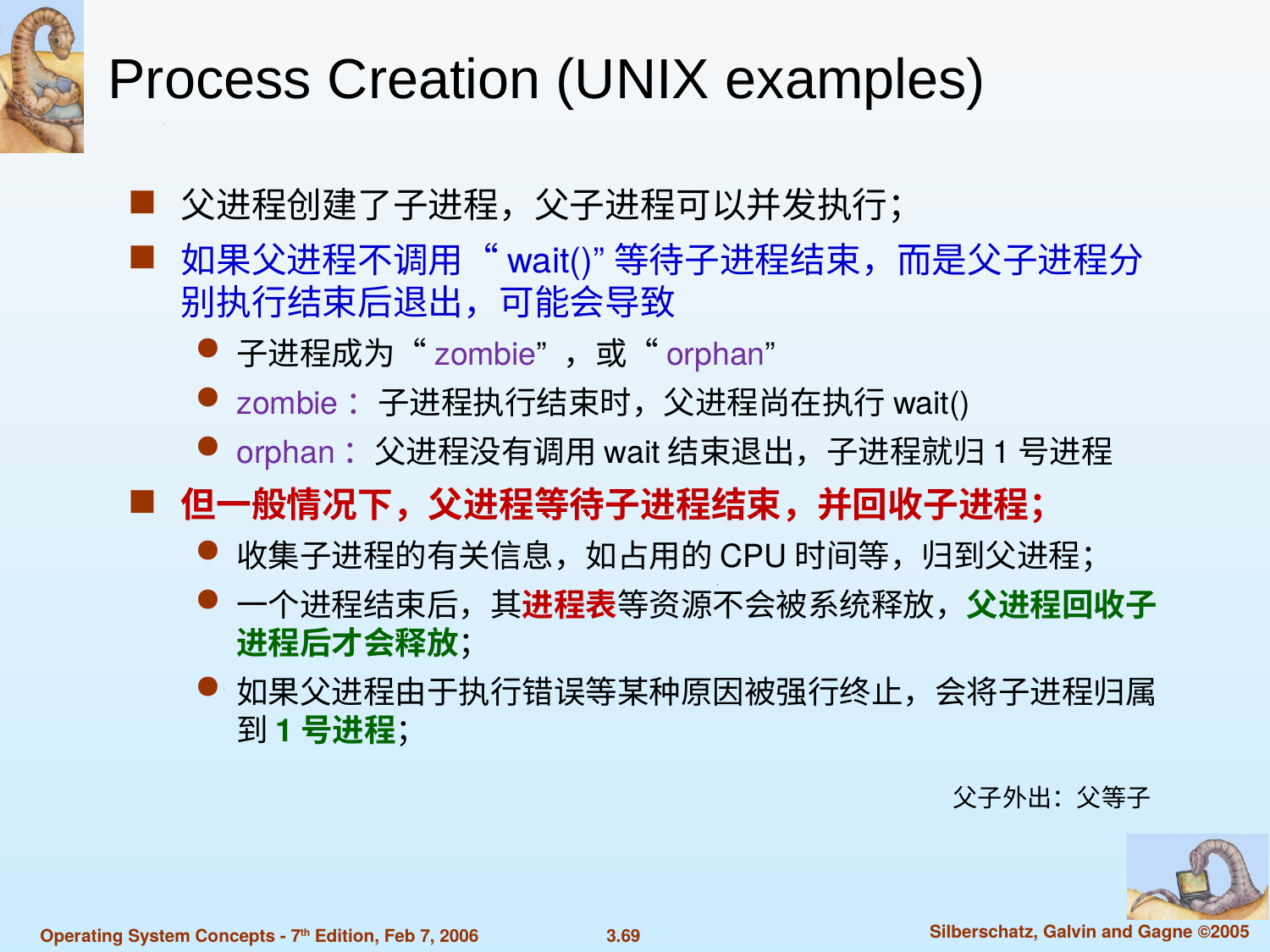

Process Creation (UNIX examples)
父进程创建了子进程，父子进程可以并发执行；
如果父进程不调用“wait()”等待子进程结束，而是父子进程分别执行结束后退出，可能会导致
子进程成为“zombie” ，或“orphan”
zombie：子进程执行结束时，父进程尚在执行wait()
orphan：父进程没有调用wait结束退出，子进程就归1号进程
但一般情况下，父进程等待子进程结束，并回收子进程；
收集子进程的有关信息，如占用的CPU时间等，归到父进程；
一个进程结束后，其进程表等资源不会被系统释放，父进程回收子进程后才会释放；
如果父进程由于执行错误等某种原因被强行终止，会将子进程归属到1号进程；

父子外出：父等子